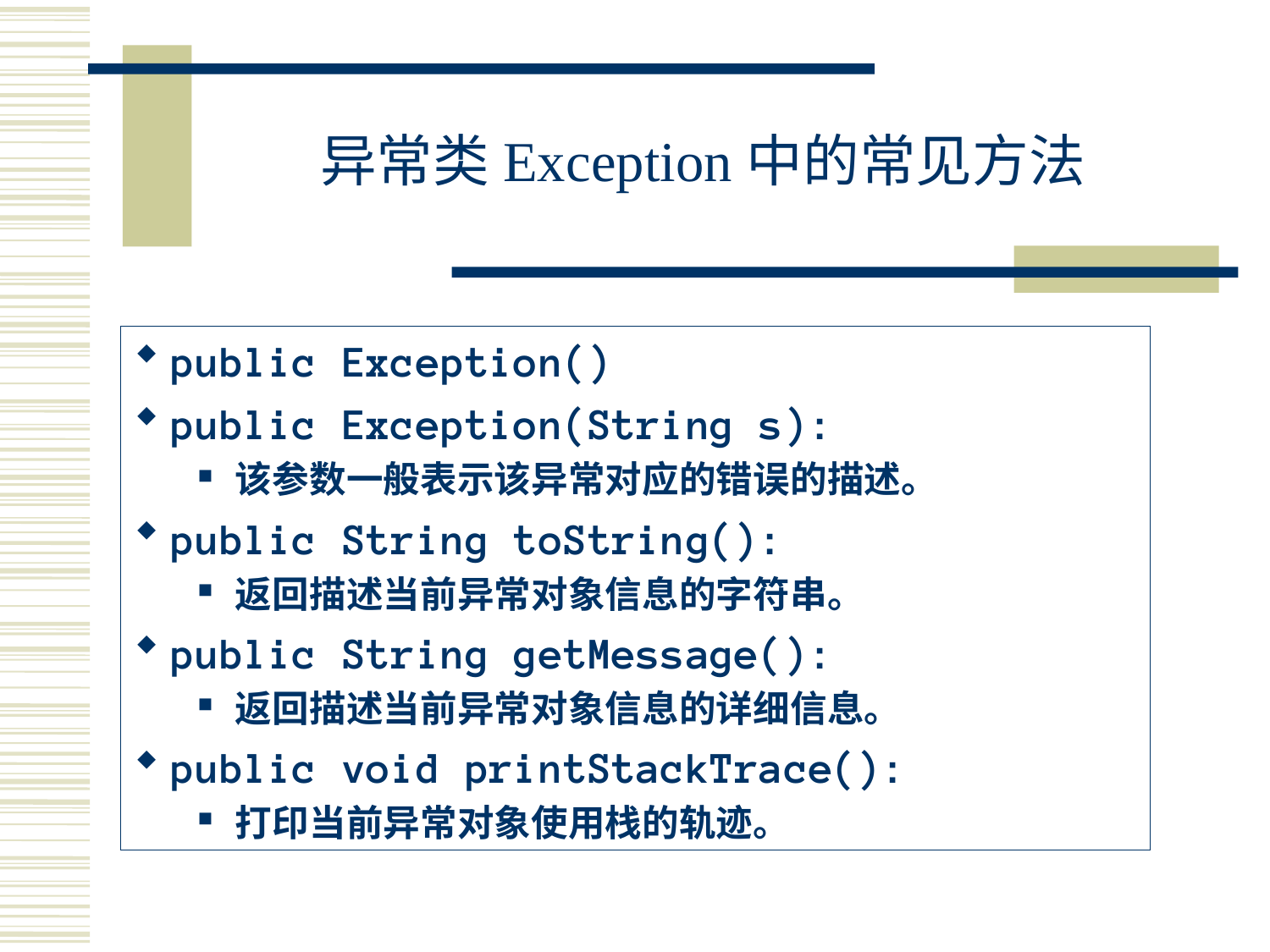

# 异常类Exception中的常见方法
public Exception()
public Exception(String s):
该参数一般表示该异常对应的错误的描述。
public String toString():
返回描述当前异常对象信息的字符串。
public String getMessage():
返回描述当前异常对象信息的详细信息。
public void printStackTrace():
打印当前异常对象使用栈的轨迹。